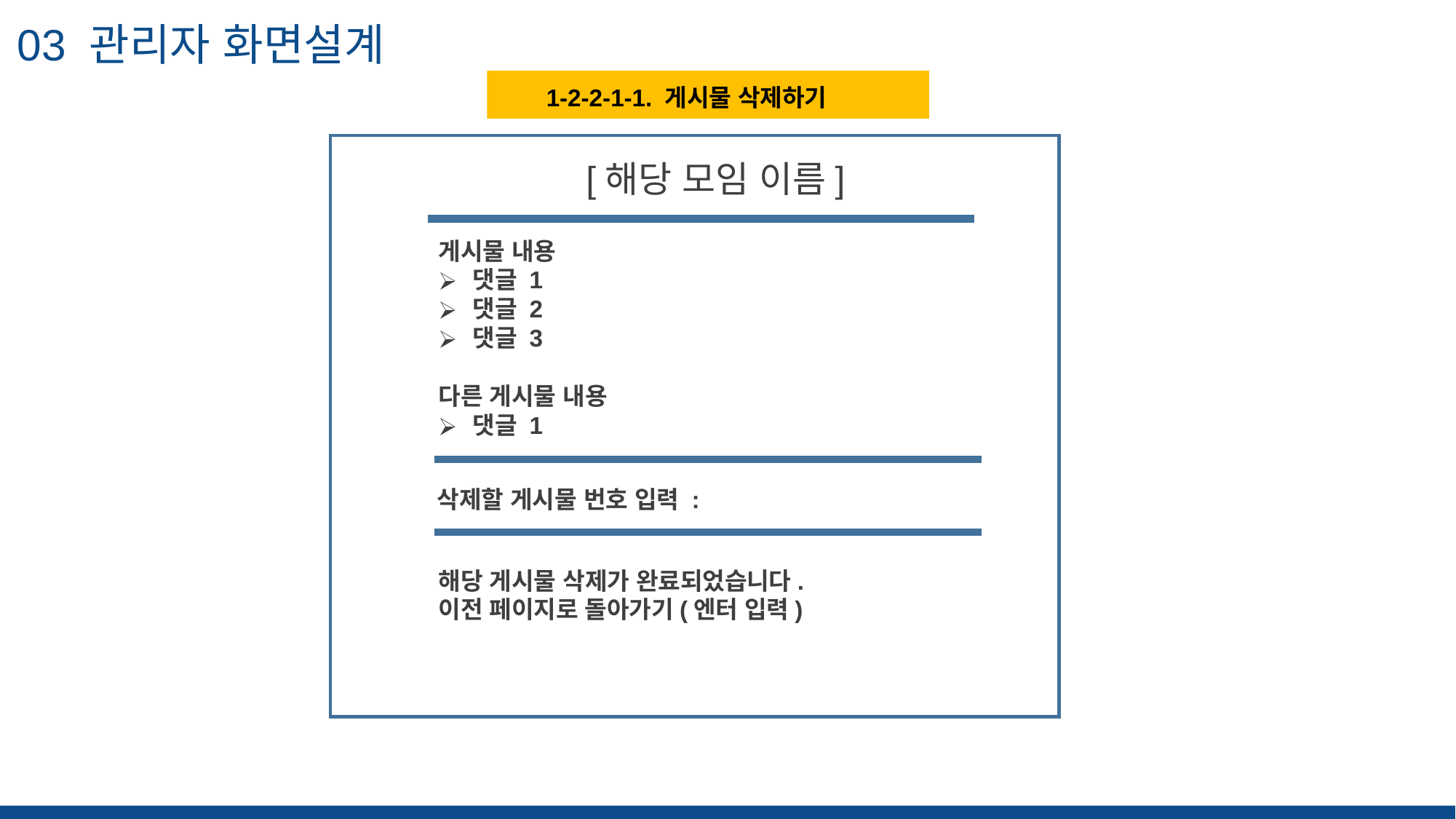

03 관리자 화면설계

 1-2-2-1-1. 게시물 삭제하기
“ 해당 슬라이드의 핵심 을 적어주세요 ”

 [해당 모임 이름]
게시물 내용
댓글 1
댓글 2
댓글 3

다른 게시물 내용
댓글 1
삭제할 게시물 번호 입력 :

해당 게시물 삭제가 완료되었습니다.
이전 페이지로 돌아가기(엔터 입력)